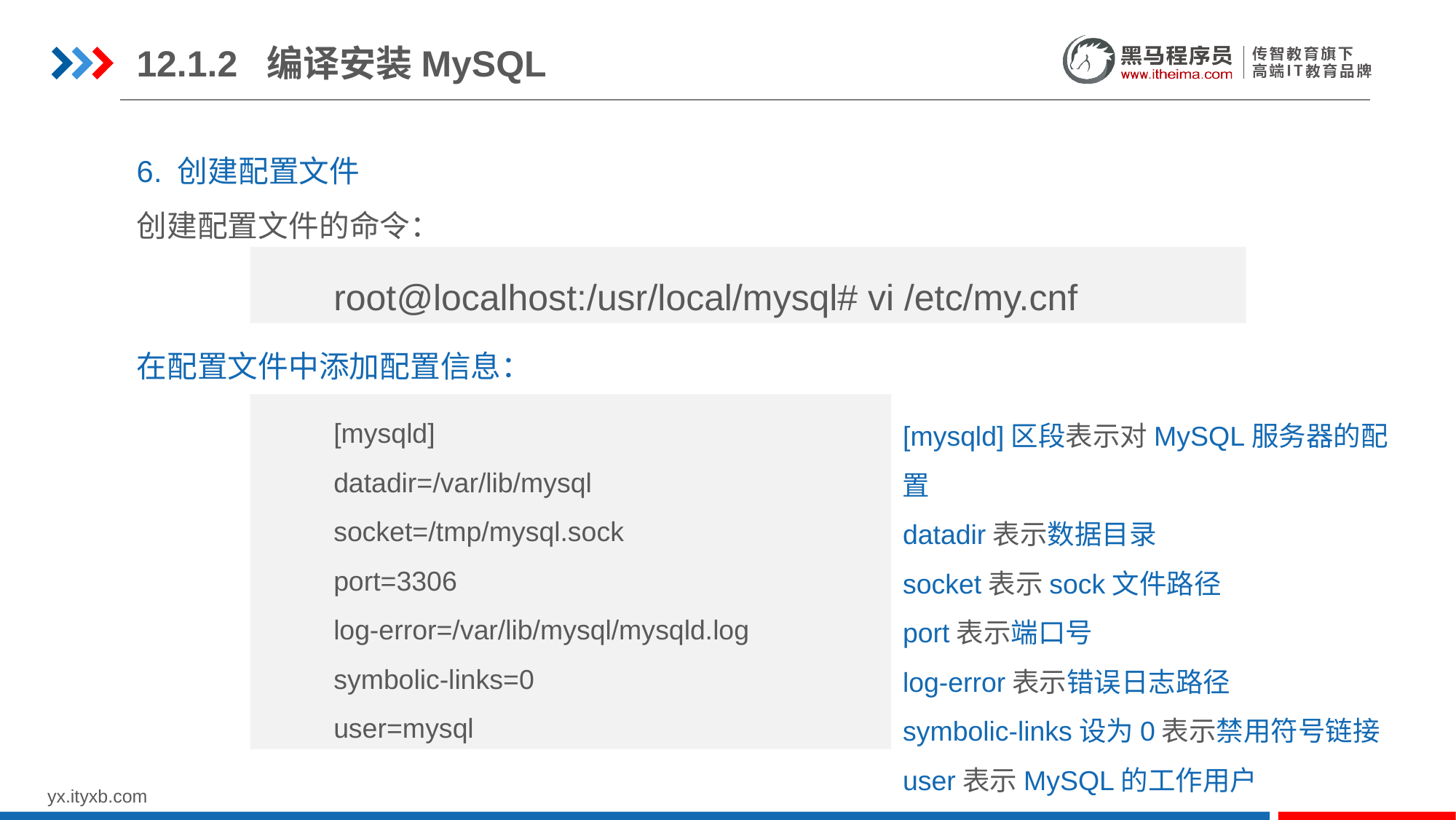

12.1.2  编译安装MySQL
6. 创建配置文件
创建配置文件的命令：
root@localhost:/usr/local/mysql# vi /etc/my.cnf
在配置文件中添加配置信息：
[mysqld]
datadir=/var/lib/mysql
socket=/tmp/mysql.sock
port=3306
log-error=/var/lib/mysql/mysqld.log
symbolic-links=0
user=mysql
[mysqld]区段表示对MySQL服务器的配置
datadir表示数据目录
socket表示sock文件路径
port表示端口号
log-error表示错误日志路径
symbolic-links设为0表示禁用符号链接
user表示MySQL的工作用户